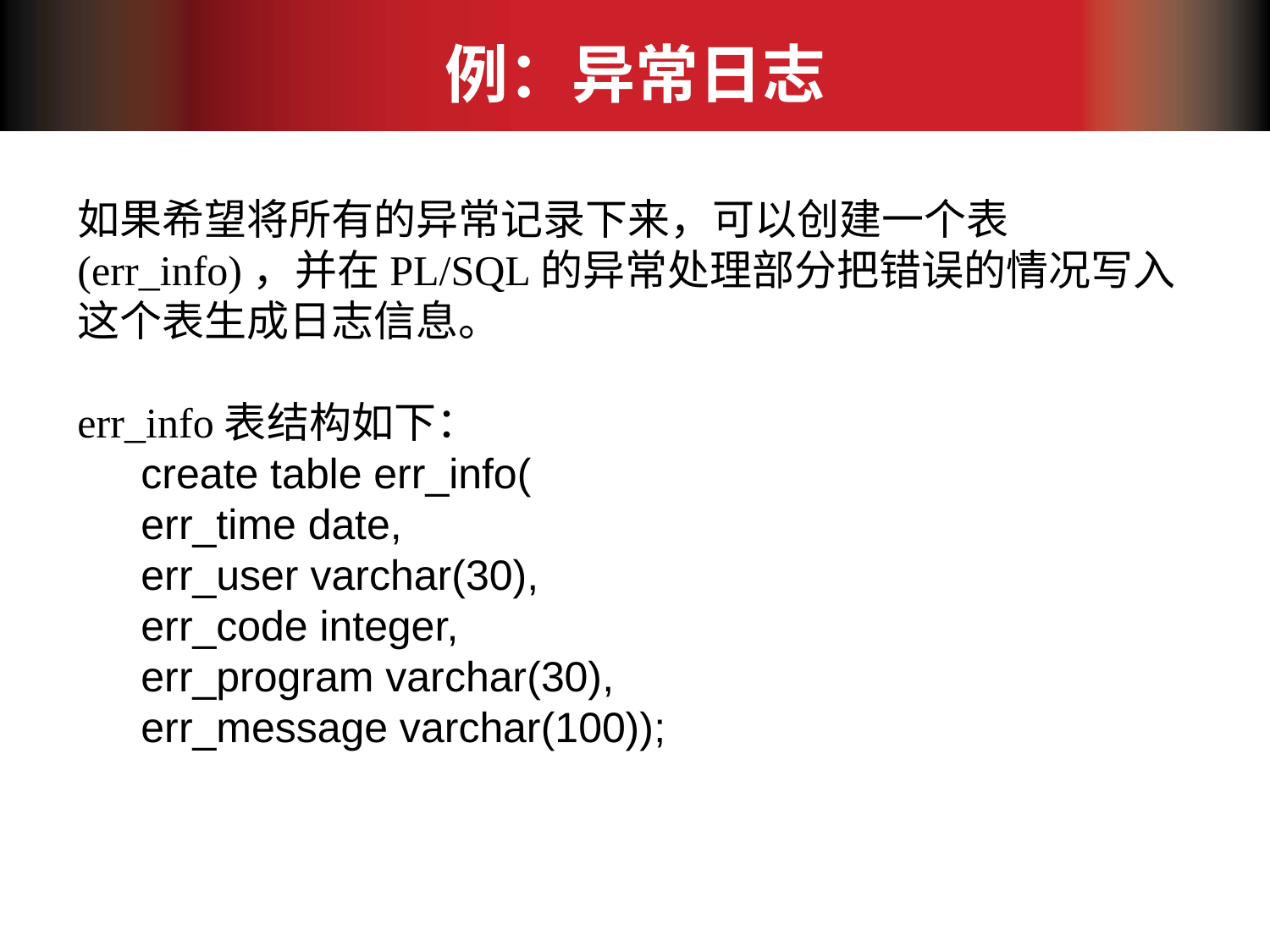

# 例：异常日志
如果希望将所有的异常记录下来，可以创建一个表(err_info)，并在PL/SQL的异常处理部分把错误的情况写入这个表生成日志信息。

err_info表结构如下：
create table err_info(
err_time date,
err_user varchar(30),
err_code integer,
err_program varchar(30),
err_message varchar(100));